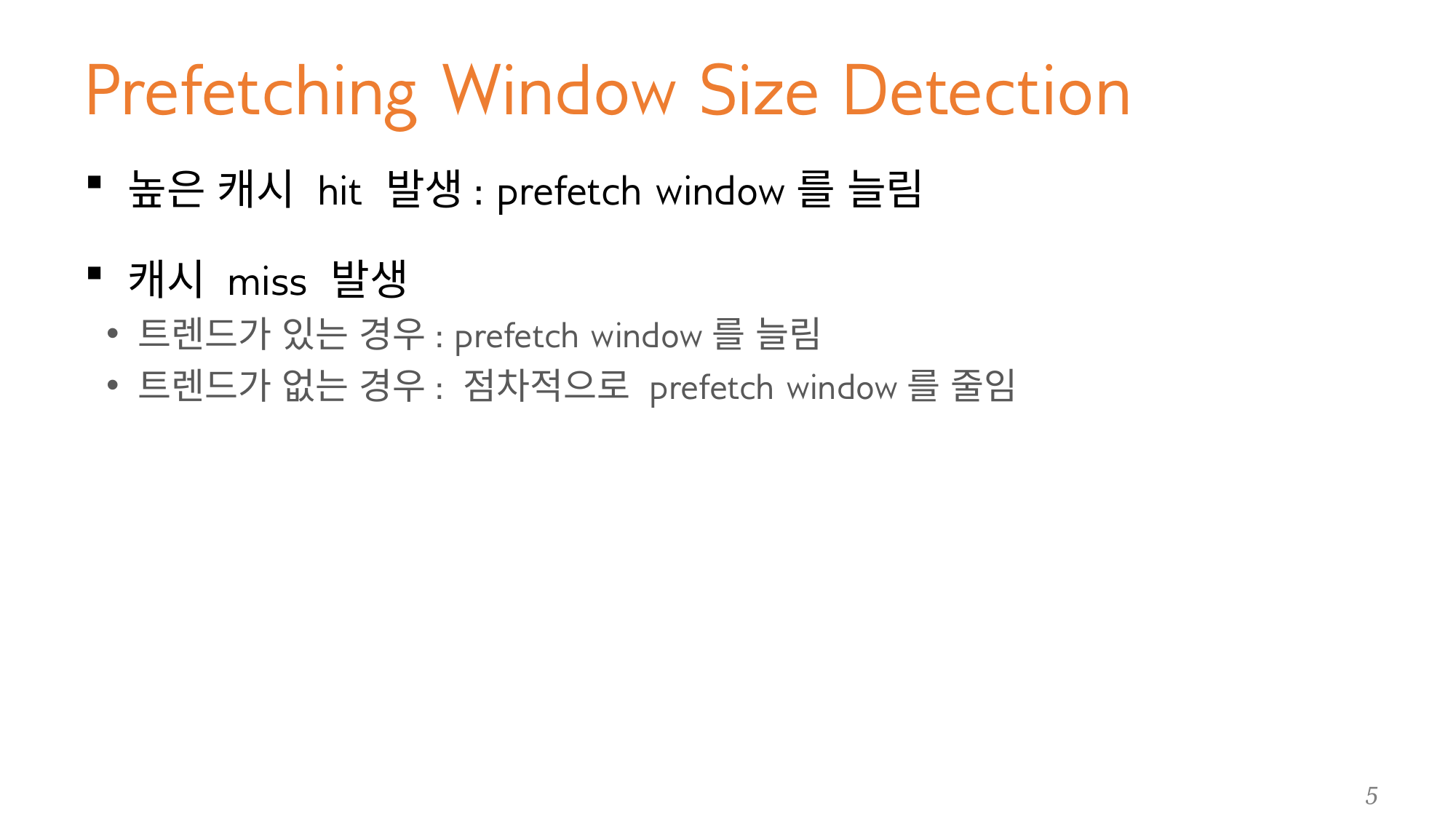

# Prefetching Window Size Detection
높은 캐시 hit 발생: prefetch window를 늘림

캐시 miss 발생
트렌드가 있는 경우: prefetch window를 늘림
트렌드가 없는 경우: 점차적으로 prefetch window를 줄임